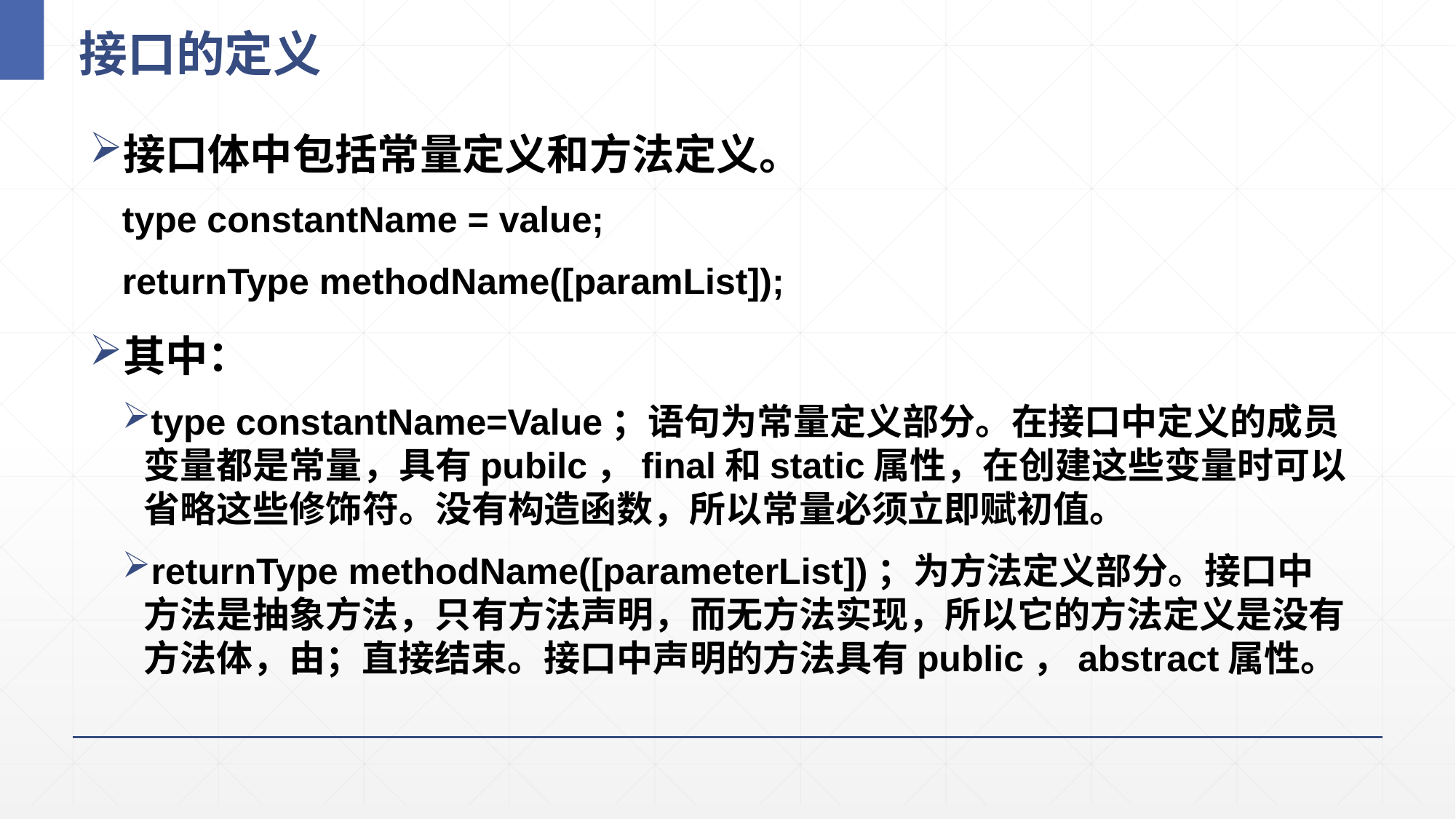

# 接口的定义
接口体中包括常量定义和方法定义。
type constantName = value;
returnType methodName([paramList]);
其中：
type constantName=Value；语句为常量定义部分。在接口中定义的成员变量都是常量，具有pubilc，final和static属性，在创建这些变量时可以省略这些修饰符。没有构造函数，所以常量必须立即赋初值。
returnType methodName([parameterList])；为方法定义部分。接口中方法是抽象方法，只有方法声明，而无方法实现，所以它的方法定义是没有方法体，由；直接结束。接口中声明的方法具有public，abstract属性。